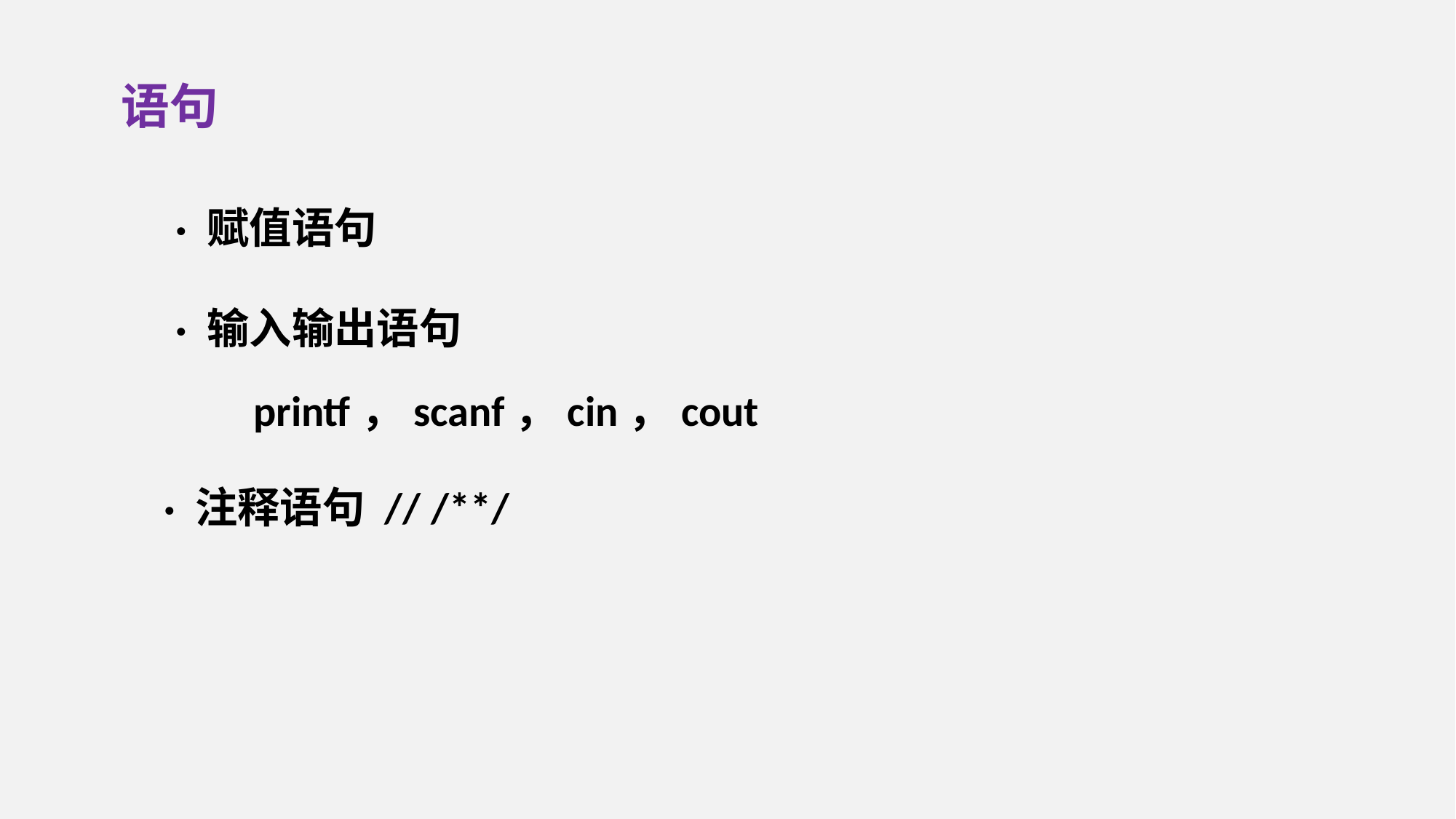

语句
· 赋值语句
· 输入输出语句
printf，scanf，cin，cout
· 注释语句 // /**/